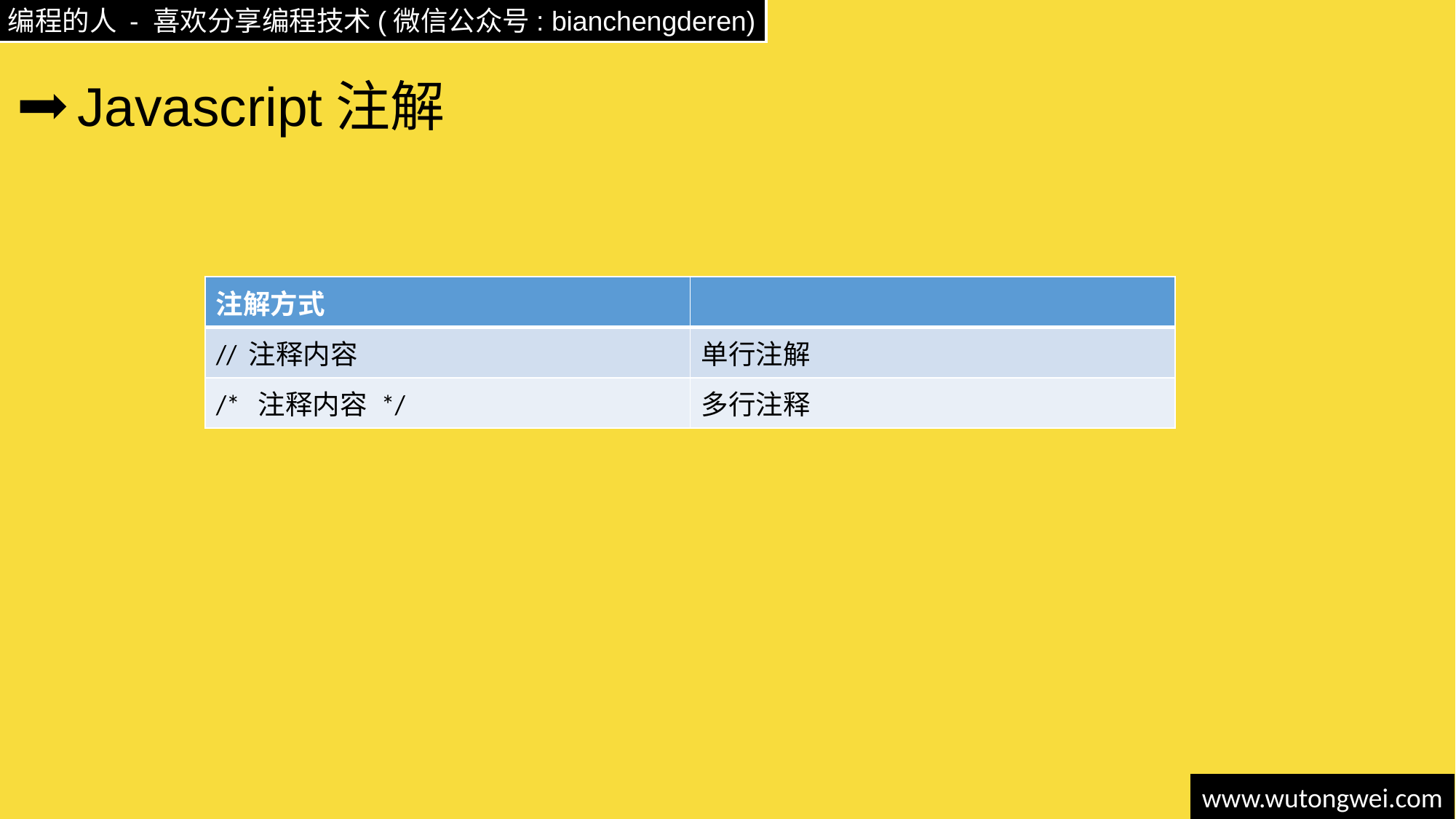

# Javascript注解
| 注解方式 |  |
| --- | --- |
| // 注释内容 | 单行注解 |
| /\* 注释内容 \*/ | 多行注释 |